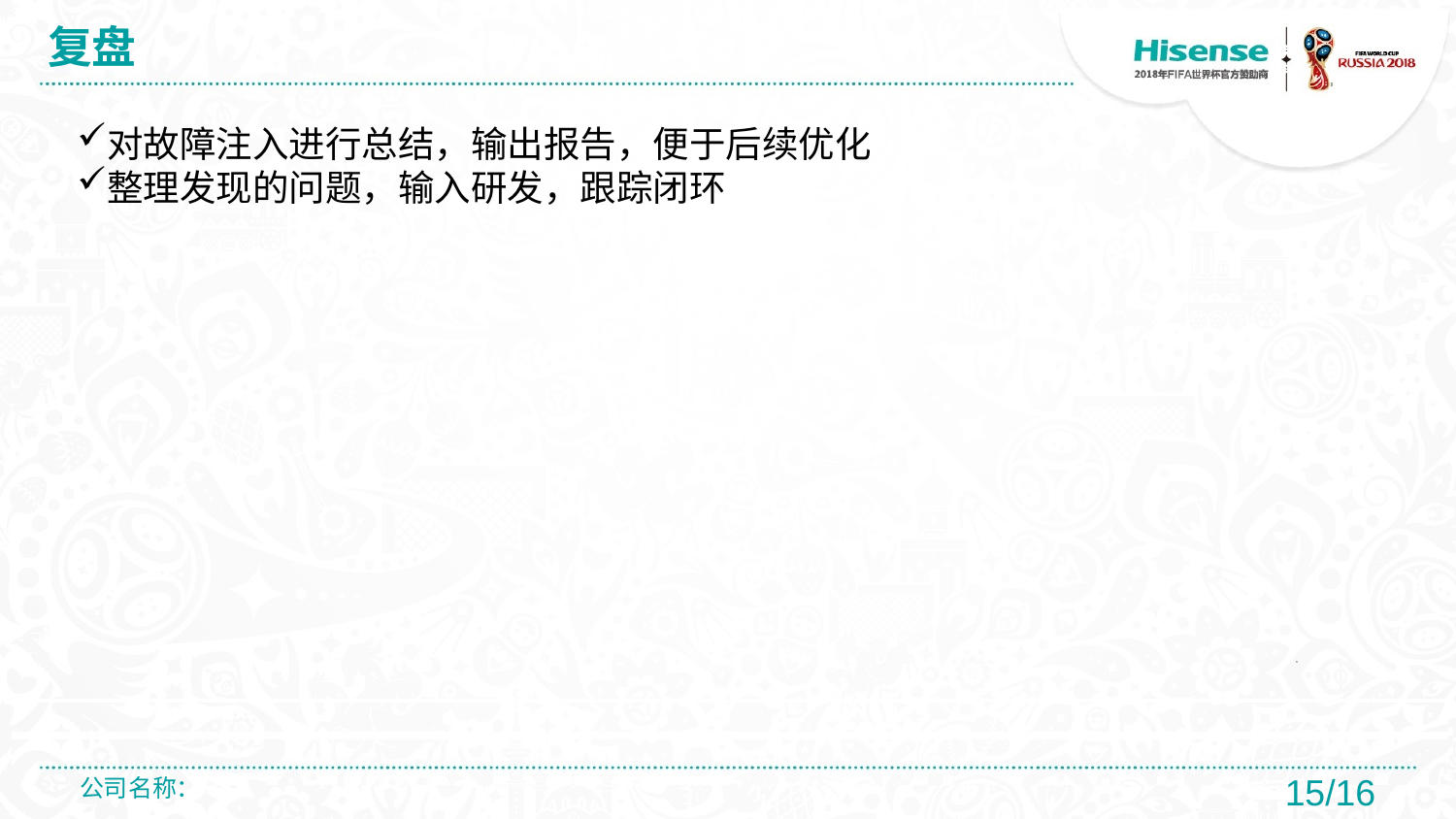

# 复盘

对故障注入进行总结，输出报告，便于后续优化
整理发现的问题，输入研发，跟踪闭环
公司名称：
15/16